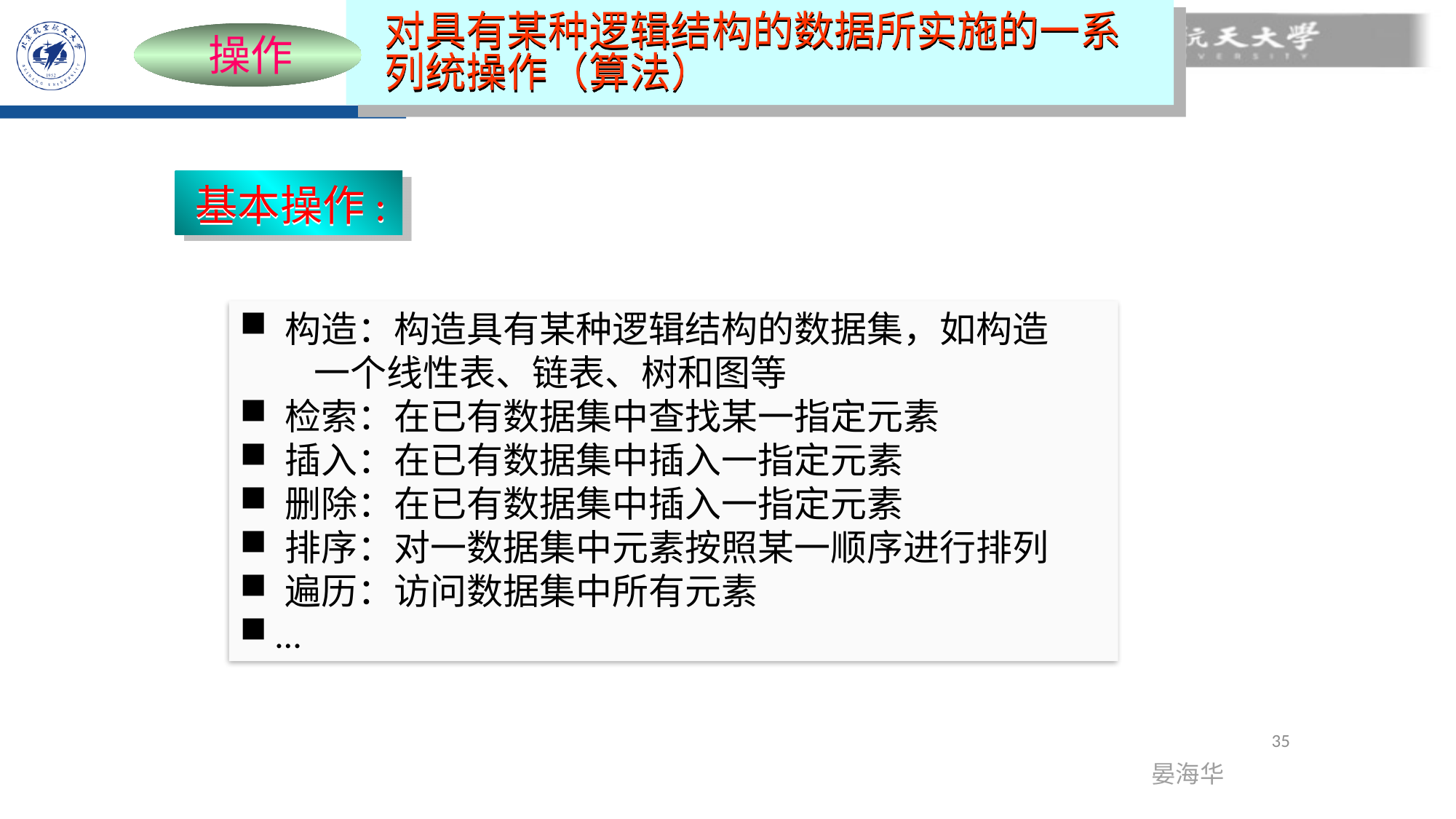

对具有某种逻辑结构的数据所实施的一系列统操作（算法）

    操作

基本操作:
 构造：构造具有某种逻辑结构的数据集，如构造
        一个线性表、链表、树和图等
 检索：在已有数据集中查找某一指定元素
 插入：在已有数据集中插入一指定元素
 删除：在已有数据集中插入一指定元素
 排序：对一数据集中元素按照某一顺序进行排列
 遍历：访问数据集中所有元素
 …
35